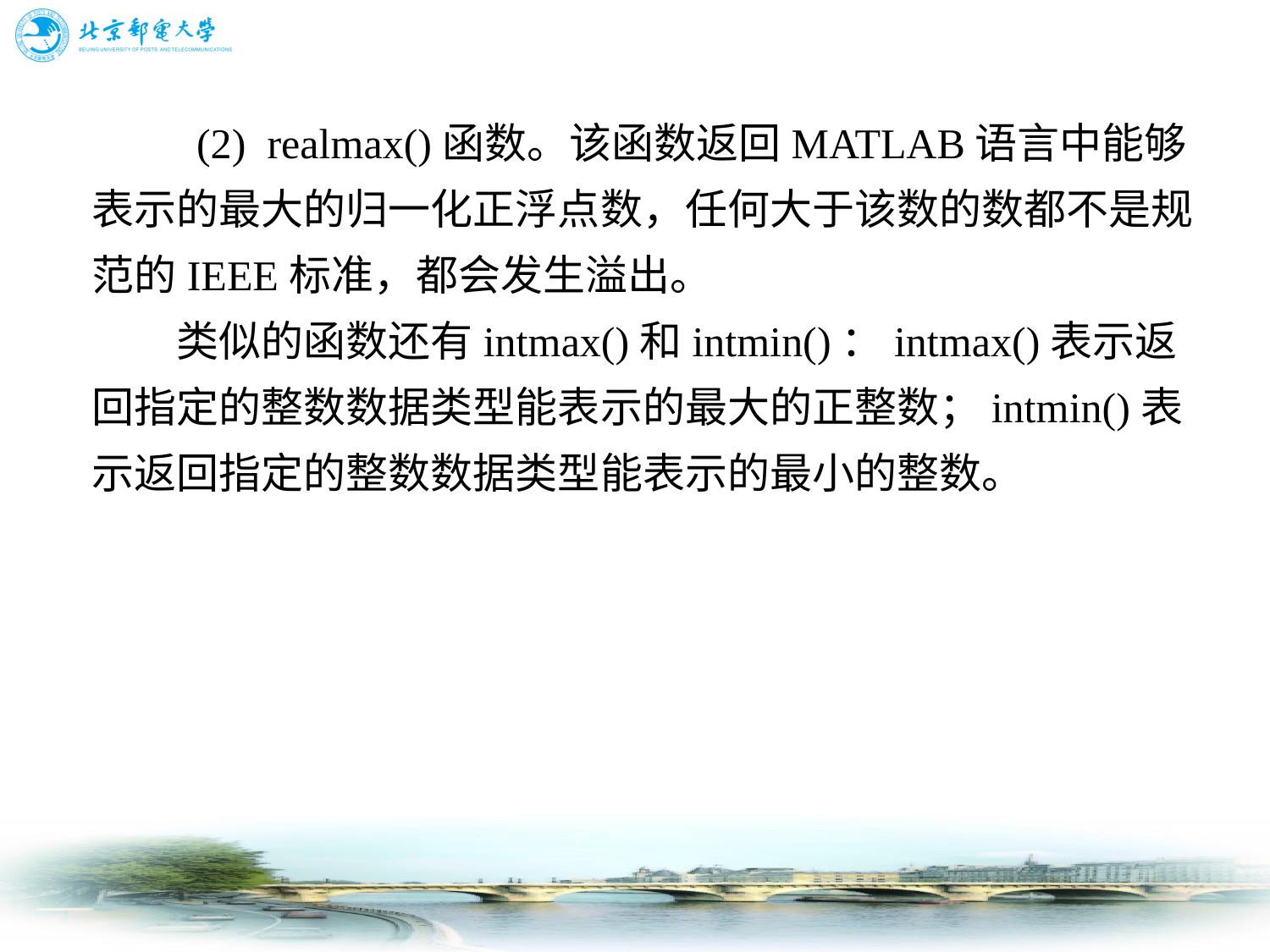

# (2)  realmax()函数。该函数返回MATLAB语言中能够表示的最大的归一化正浮点数，任何大于该数的数都不是规范的IEEE标准，都会发生溢出。 　　类似的函数还有intmax()和intmin()：intmax()表示返回指定的整数数据类型能表示的最大的正整数；intmin()表示返回指定的整数数据类型能表示的最小的整数。